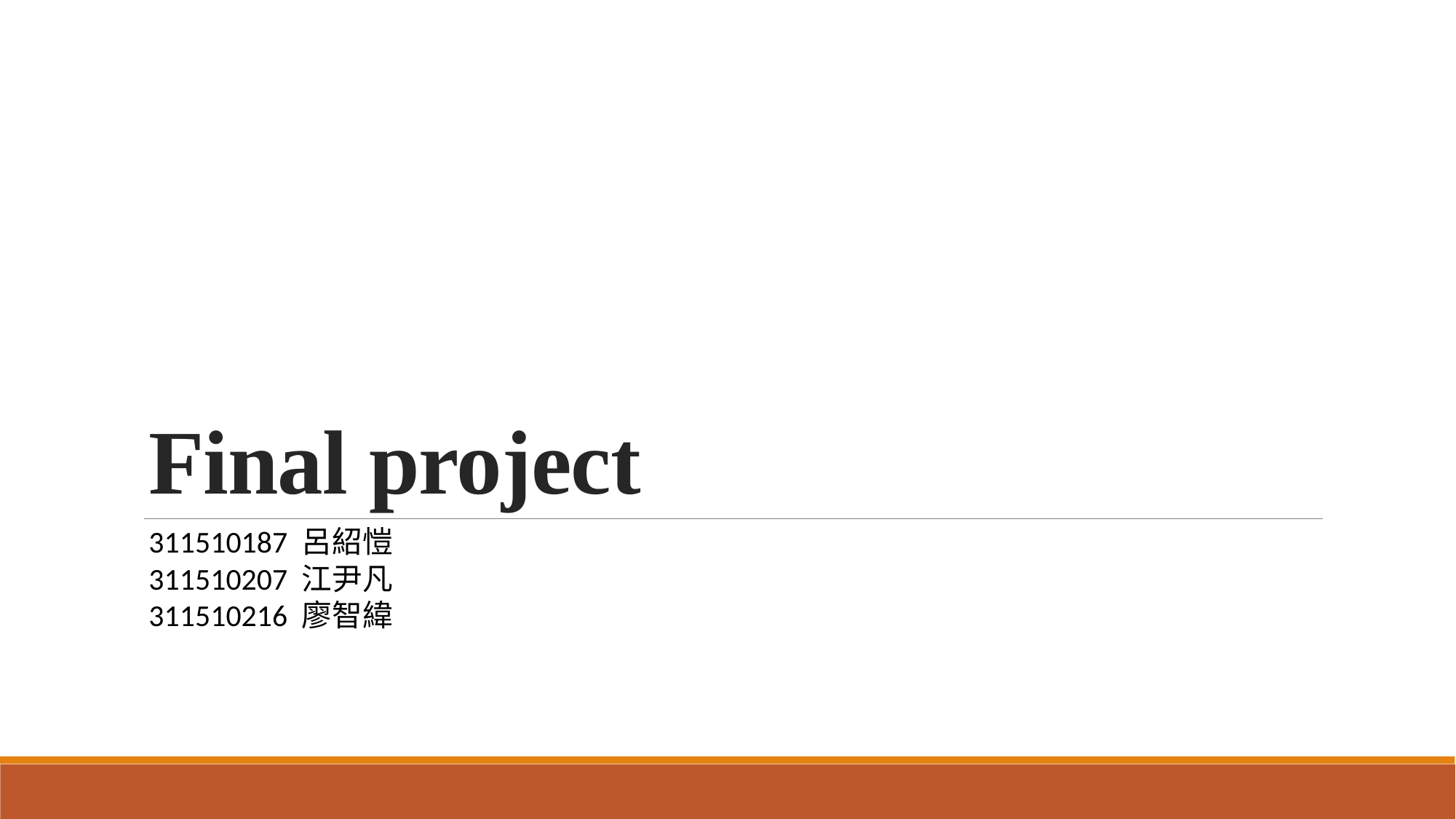

# Final project
311510187 呂紹愷
311510207 江尹凡
311510216 廖智緯